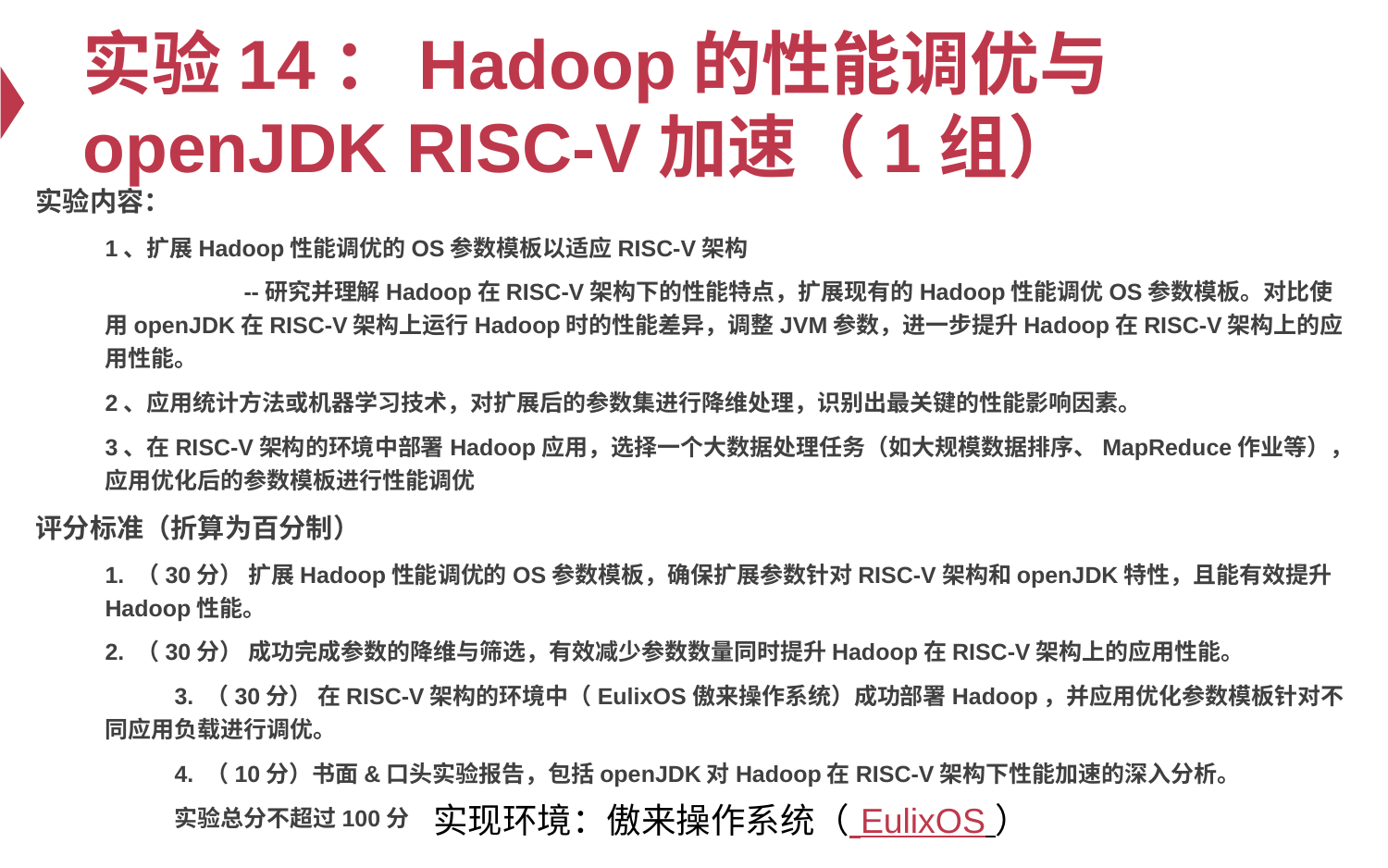

# 实验14：Hadoop的性能调优与openJDK RISC-V加速（1组）
实验内容：
1、扩展Hadoop性能调优的OS参数模板以适应RISC-V架构
	--研究并理解Hadoop在RISC-V架构下的性能特点，扩展现有的Hadoop性能调优OS参数模板。对比使用openJDK在RISC-V架构上运行Hadoop时的性能差异，调整JVM参数，进一步提升Hadoop在RISC-V架构上的应用性能。
2、应用统计方法或机器学习技术，对扩展后的参数集进行降维处理，识别出最关键的性能影响因素。
3、在RISC-V架构的环境中部署Hadoop应用，选择一个大数据处理任务（如大规模数据排序、MapReduce作业等），应用优化后的参数模板进行性能调优
评分标准（折算为百分制）
1. （30分） 扩展Hadoop性能调优的OS参数模板，确保扩展参数针对RISC-V架构和openJDK特性，且能有效提升Hadoop性能。
2. （30分） 成功完成参数的降维与筛选，有效减少参数数量同时提升Hadoop在RISC-V架构上的应用性能。
3. （30分） 在RISC-V架构的环境中（EulixOS傲来操作系统）成功部署Hadoop，并应用优化参数模板针对不同应用负载进行调优。
4. （10分）书面&口头实验报告，包括openJDK对Hadoop在RISC-V架构下性能加速的深入分析。
实验总分不超过100分

实现环境：傲来操作系统（ EulixOS ）